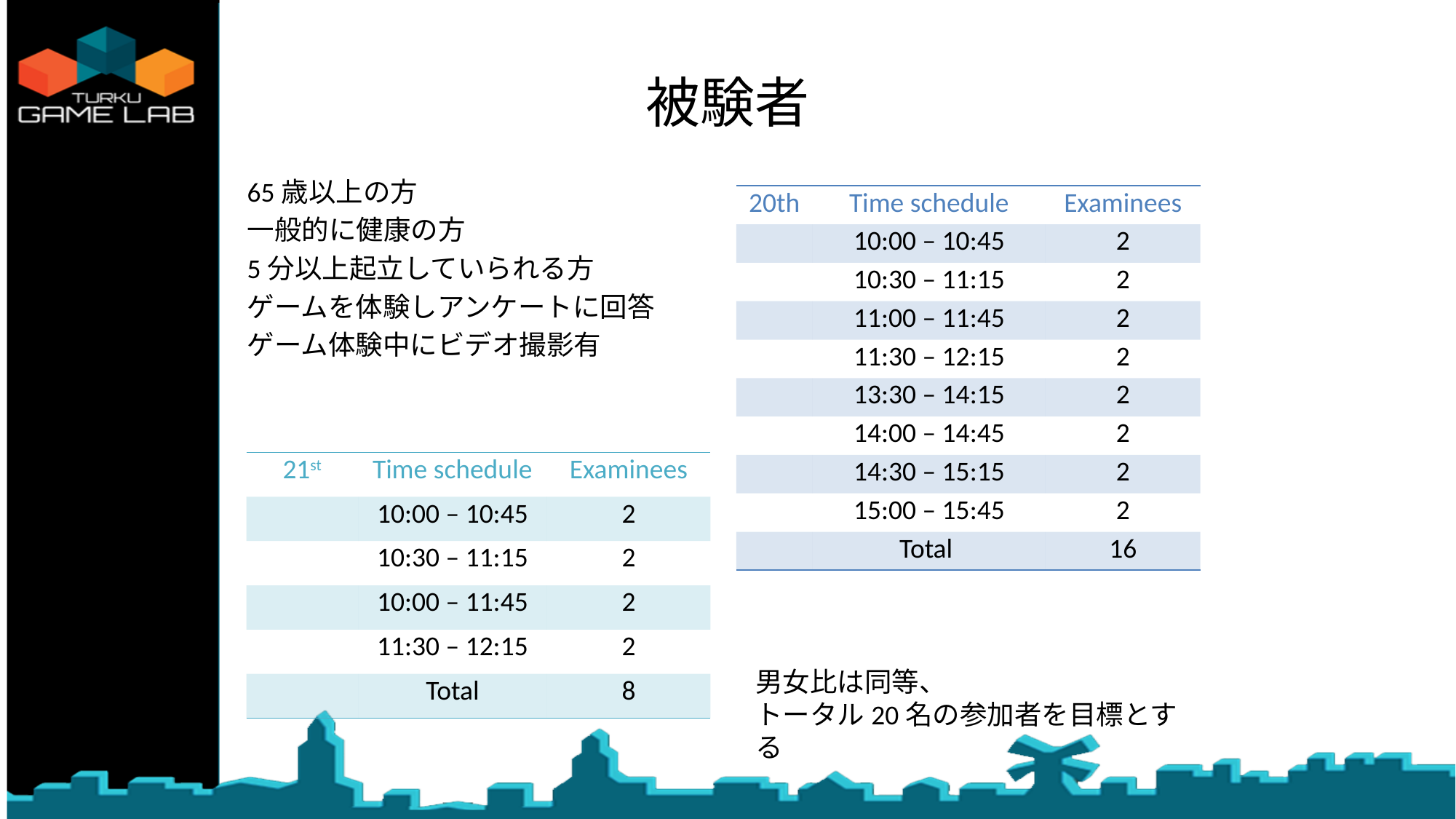

# 被験者
65歳以上の方
一般的に健康の方
5分以上起立していられる方
ゲームを体験しアンケートに回答
ゲーム体験中にビデオ撮影有

| 20th | Time schedule | Examinees |
| --- | --- | --- |
|  | 10:00 – 10:45 | 2 |
|  | 10:30 – 11:15 | 2 |
|  | 11:00 – 11:45 | 2 |
|  | 11:30 – 12:15 | 2 |
|  | 13:30 – 14:15 | 2 |
|  | 14:00 – 14:45 | 2 |
|  | 14:30 – 15:15 | 2 |
|  | 15:00 – 15:45 | 2 |
|  | Total | 16 |
| 21st | Time schedule | Examinees |
| --- | --- | --- |
|  | 10:00 – 10:45 | 2 |
|  | 10:30 – 11:15 | 2 |
|  | 10:00 – 11:45 | 2 |
|  | 11:30 – 12:15 | 2 |
|  | Total | 8 |
男女比は同等、
トータル20名の参加者を目標とする